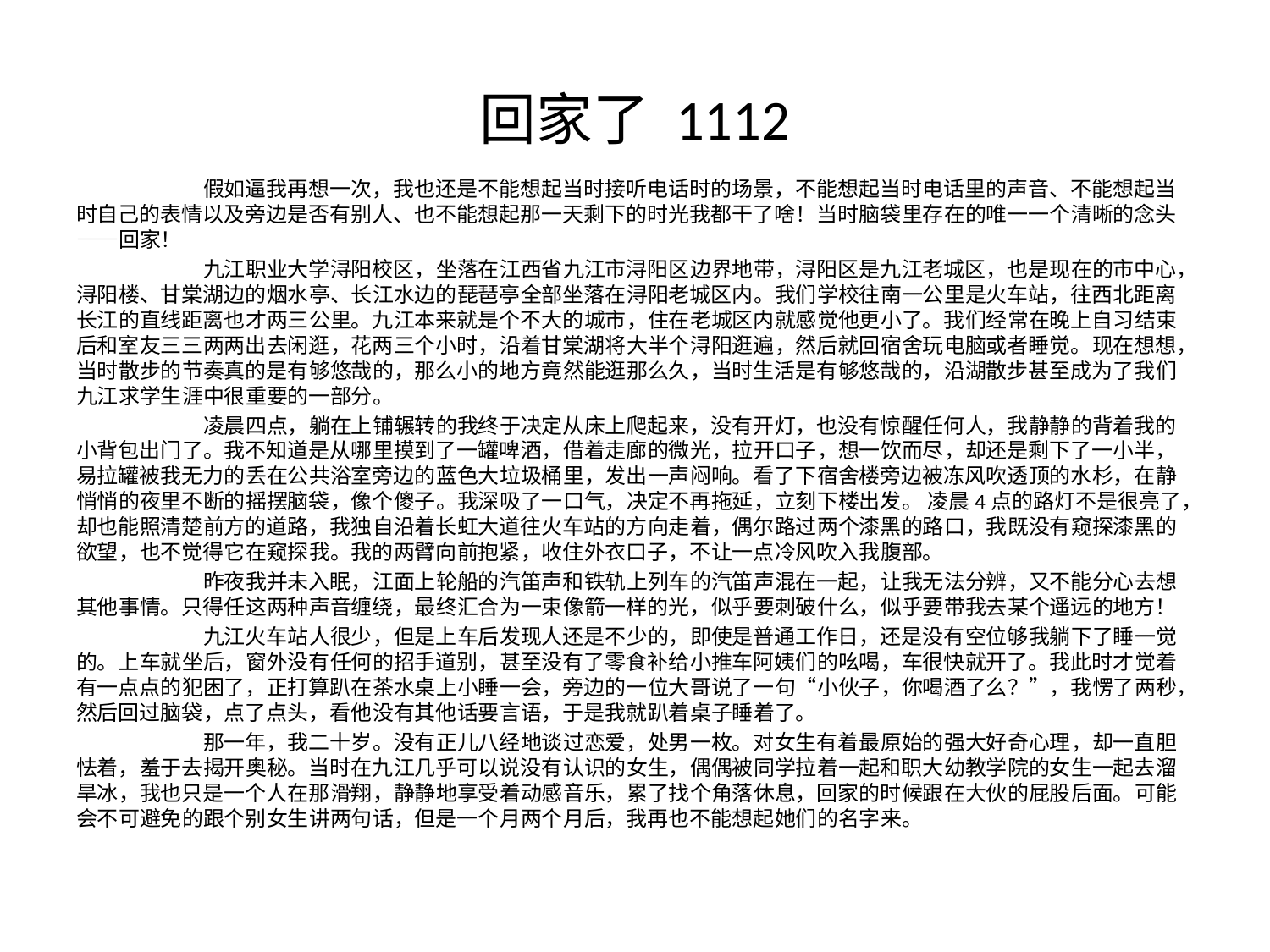

# 回家了 1112
 	假如逼我再想一次，我也还是不能想起当时接听电话时的场景，不能想起当时电话里的声音、不能想起当时自己的表情以及旁边是否有别人、也不能想起那一天剩下的时光我都干了啥！当时脑袋里存在的唯一一个清晰的念头——回家！
	九江职业大学浔阳校区，坐落在江西省九江市浔阳区边界地带，浔阳区是九江老城区，也是现在的市中心，浔阳楼、甘棠湖边的烟水亭、长江水边的琵琶亭全部坐落在浔阳老城区内。我们学校往南一公里是火车站，往西北距离长江的直线距离也才两三公里。九江本来就是个不大的城市，住在老城区内就感觉他更小了。我们经常在晚上自习结束后和室友三三两两出去闲逛，花两三个小时，沿着甘棠湖将大半个浔阳逛遍，然后就回宿舍玩电脑或者睡觉。现在想想，当时散步的节奏真的是有够悠哉的，那么小的地方竟然能逛那么久，当时生活是有够悠哉的，沿湖散步甚至成为了我们九江求学生涯中很重要的一部分。
	凌晨四点，躺在上铺辗转的我终于决定从床上爬起来，没有开灯，也没有惊醒任何人，我静静的背着我的小背包出门了。我不知道是从哪里摸到了一罐啤酒，借着走廊的微光，拉开口子，想一饮而尽，却还是剩下了一小半，易拉罐被我无力的丢在公共浴室旁边的蓝色大垃圾桶里，发出一声闷响。看了下宿舍楼旁边被冻风吹透顶的水杉，在静悄悄的夜里不断的摇摆脑袋，像个傻子。我深吸了一口气，决定不再拖延，立刻下楼出发。 凌晨4点的路灯不是很亮了，却也能照清楚前方的道路，我独自沿着长虹大道往火车站的方向走着，偶尔路过两个漆黑的路口，我既没有窥探漆黑的欲望，也不觉得它在窥探我。我的两臂向前抱紧，收住外衣口子，不让一点冷风吹入我腹部。
	昨夜我并未入眠，江面上轮船的汽笛声和铁轨上列车的汽笛声混在一起，让我无法分辨，又不能分心去想其他事情。只得任这两种声音缠绕，最终汇合为一束像箭一样的光，似乎要刺破什么，似乎要带我去某个遥远的地方！
	九江火车站人很少，但是上车后发现人还是不少的，即使是普通工作日，还是没有空位够我躺下了睡一觉的。上车就坐后，窗外没有任何的招手道别，甚至没有了零食补给小推车阿姨们的吆喝，车很快就开了。我此时才觉着有一点点的犯困了，正打算趴在茶水桌上小睡一会，旁边的一位大哥说了一句“小伙子，你喝酒了么？”，我愣了两秒，然后回过脑袋，点了点头，看他没有其他话要言语，于是我就趴着桌子睡着了。
	那一年，我二十岁。没有正儿八经地谈过恋爱，处男一枚。对女生有着最原始的强大好奇心理，却一直胆怯着，羞于去揭开奥秘。当时在九江几乎可以说没有认识的女生，偶偶被同学拉着一起和职大幼教学院的女生一起去溜旱冰，我也只是一个人在那滑翔，静静地享受着动感音乐，累了找个角落休息，回家的时候跟在大伙的屁股后面。可能会不可避免的跟个别女生讲两句话，但是一个月两个月后，我再也不能想起她们的名字来。